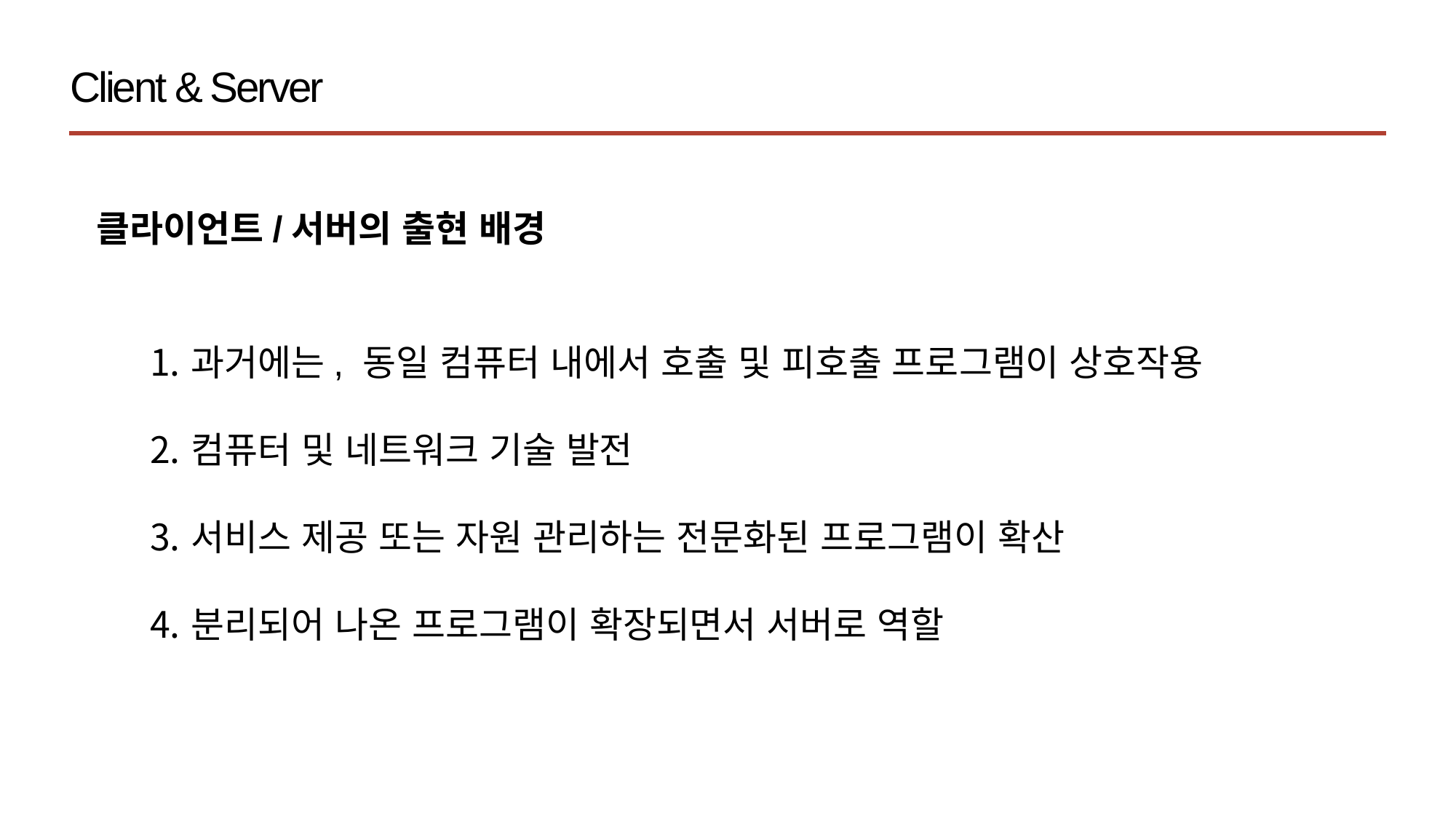

Client & Server
클라이언트/서버의 출현 배경
과거에는, 동일 컴퓨터 내에서 호출 및 피호출 프로그램이 상호작용

컴퓨터 및 네트워크 기술 발전

서비스 제공 또는 자원 관리하는 전문화된 프로그램이 확산

분리되어 나온 프로그램이 확장되면서 서버로 역할